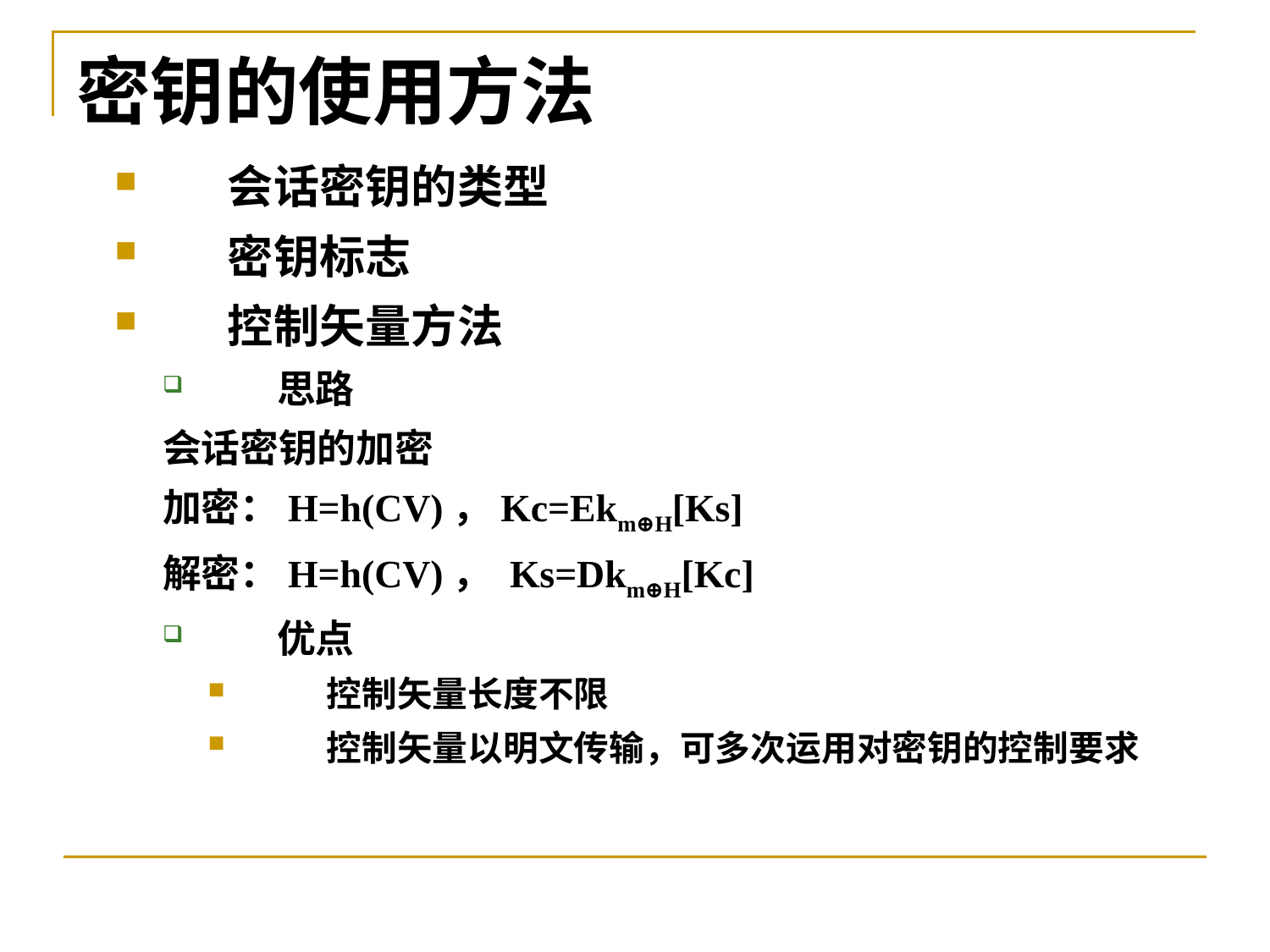

# 密钥的使用方法
会话密钥的类型
密钥标志
控制矢量方法
思路
会话密钥的加密
加密：H=h(CV)，Kc=Ekm⊕H[Ks]
解密：H=h(CV)， Ks=Dkm⊕H[Kc]
优点
控制矢量长度不限
控制矢量以明文传输，可多次运用对密钥的控制要求

17